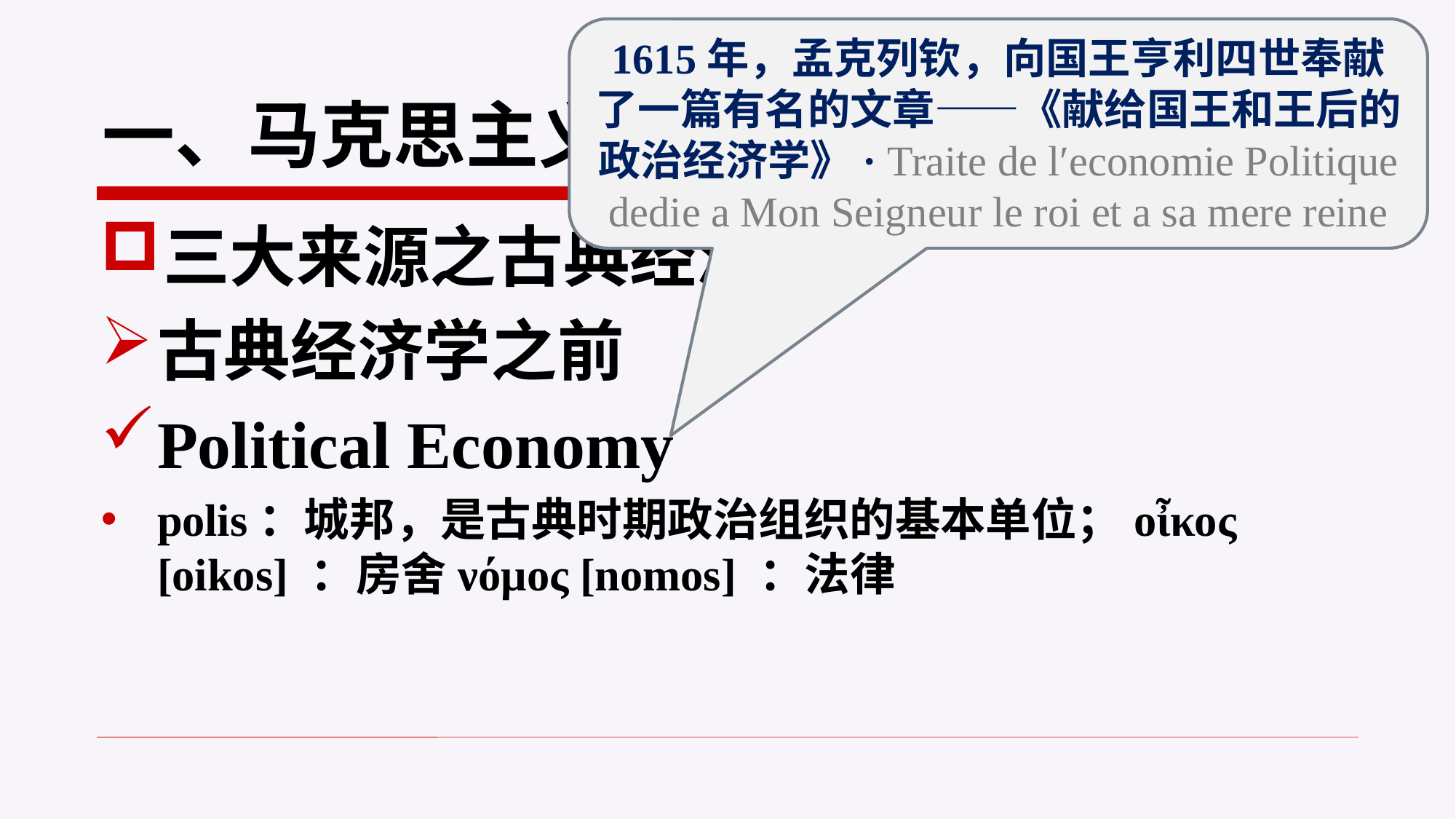

1615年，孟克列钦，向国王亨利四世奉献了一篇有名的文章——《献给国王和王后的政治经济学》· Traite de l′economie Politique dedie a Mon Seigneur le roi et a sa mere reine
# 一、马克思主义经济学的产生
三大来源之古典经济学
古典经济学之前
Political Economy
polis：城邦，是古典时期政治组织的基本单位；οἶκος [oikos] ：房舍νόμος [nomos] ：法律